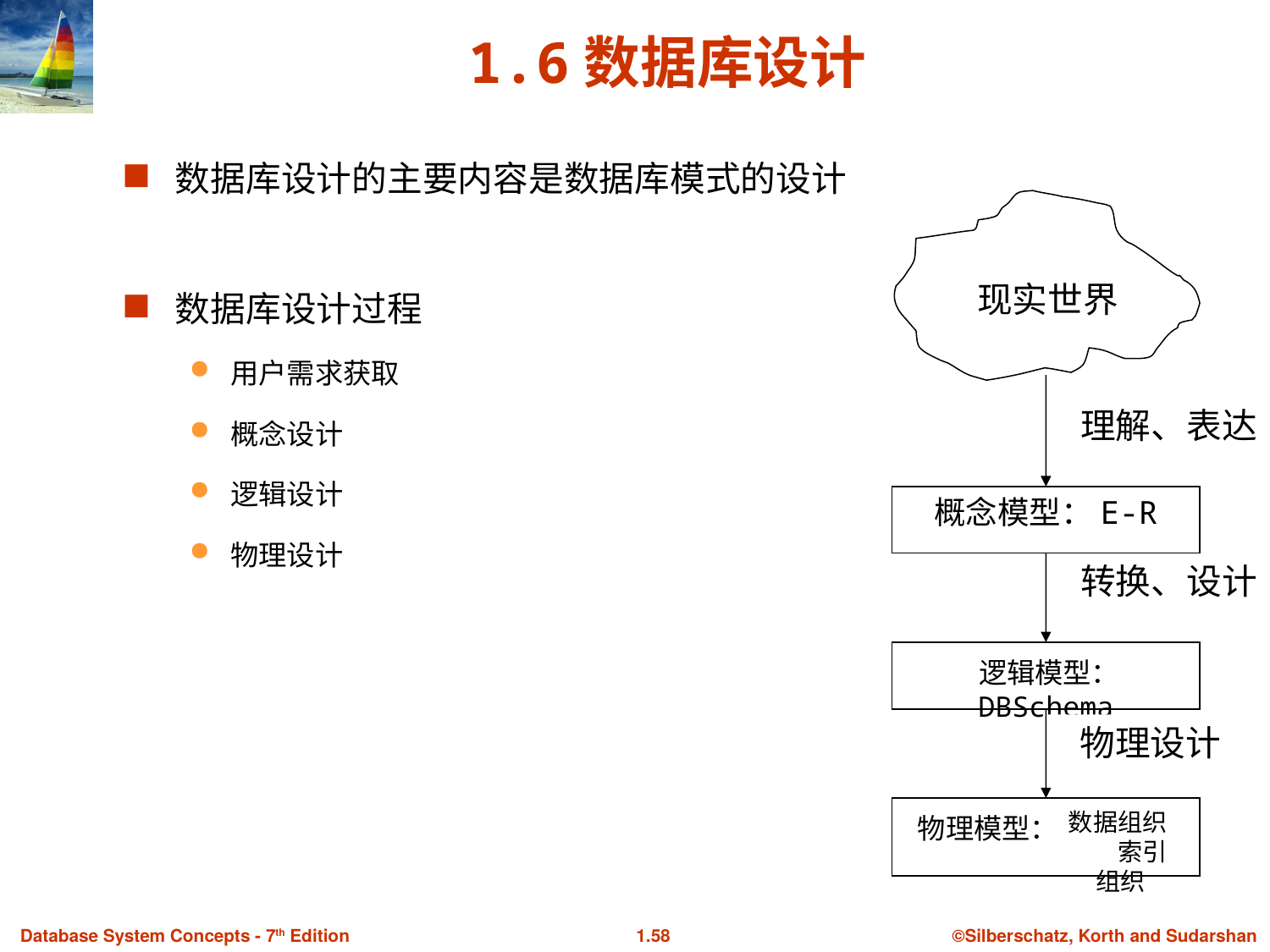

1.6数据库设计
数据库设计的主要内容是数据库模式的设计

数据库设计过程
用户需求获取
概念设计
逻辑设计
物理设计

现实世界

理解、表达
概念模型：E-R
转换、设计

 逻辑模型：DBSchema

物理设计
 物理模型：
数据组织          索引组织